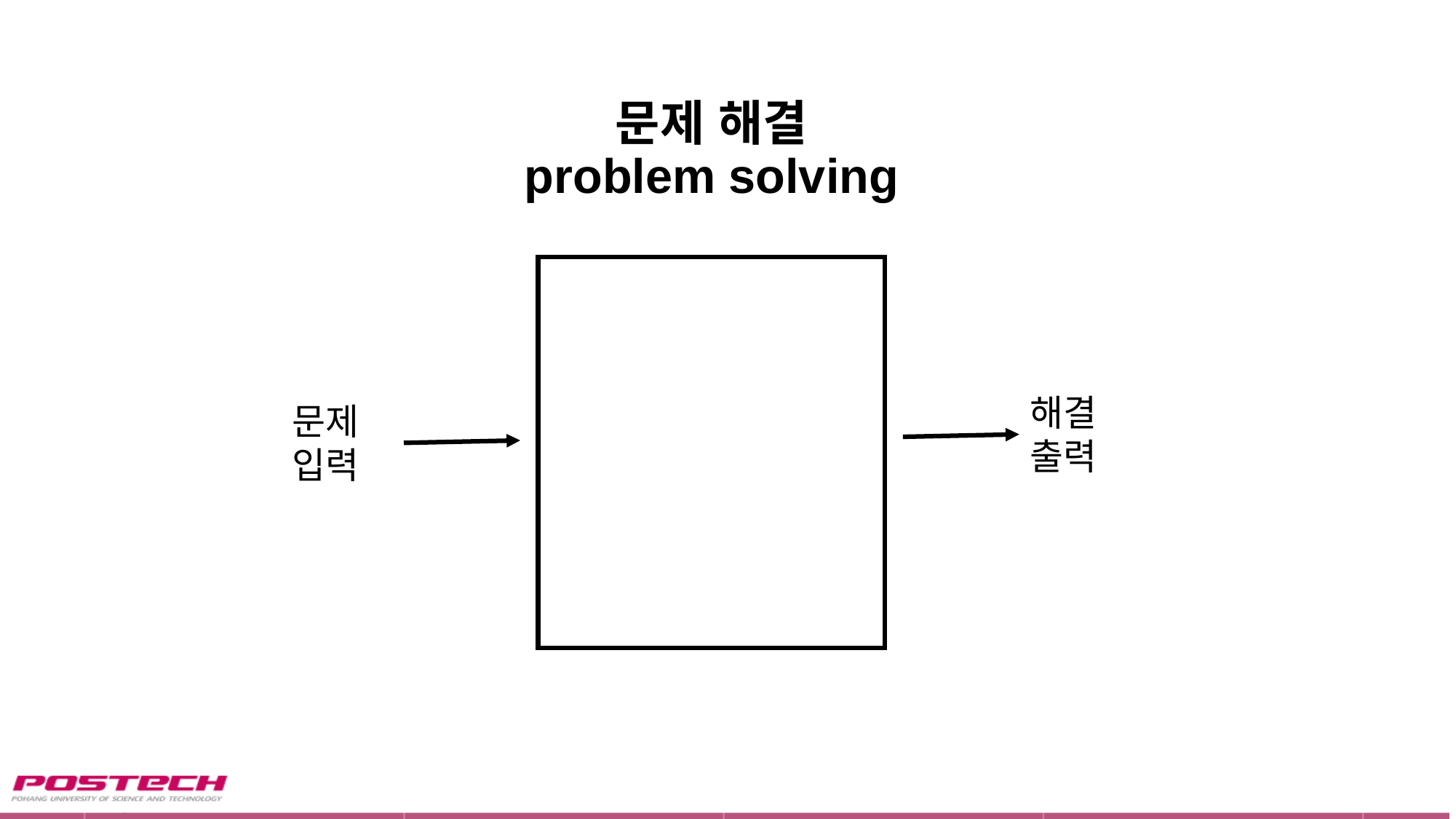

# 문제 해결 problem solving

해결
출력
문제
입력